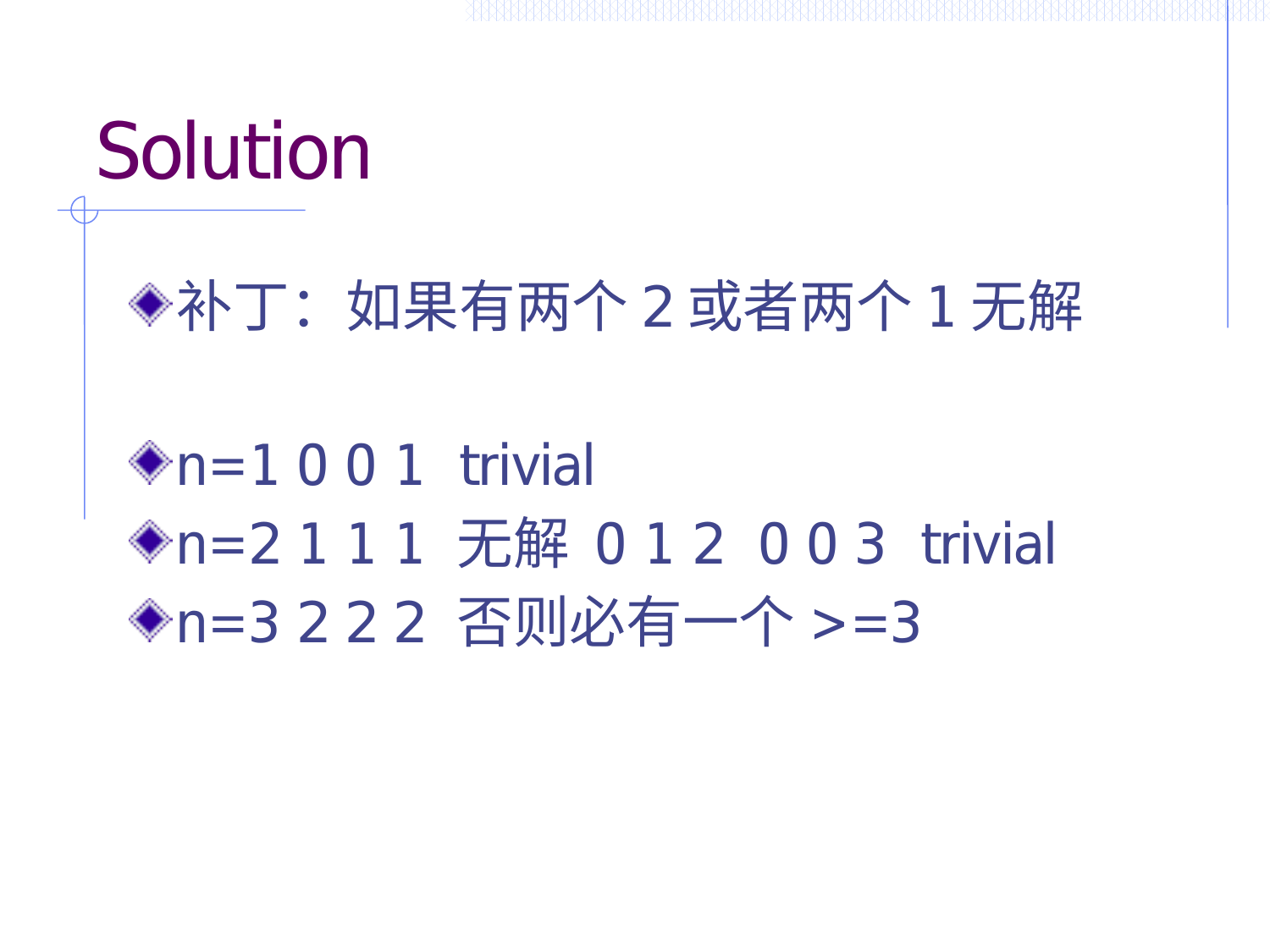

# Solution
补丁：如果有两个2或者两个1无解

n=1 0 0 1  trivial
n=2 1 1 1 无解 0 1 2  0 0 3  trivial
n=3 2 2 2 否则必有一个>=3